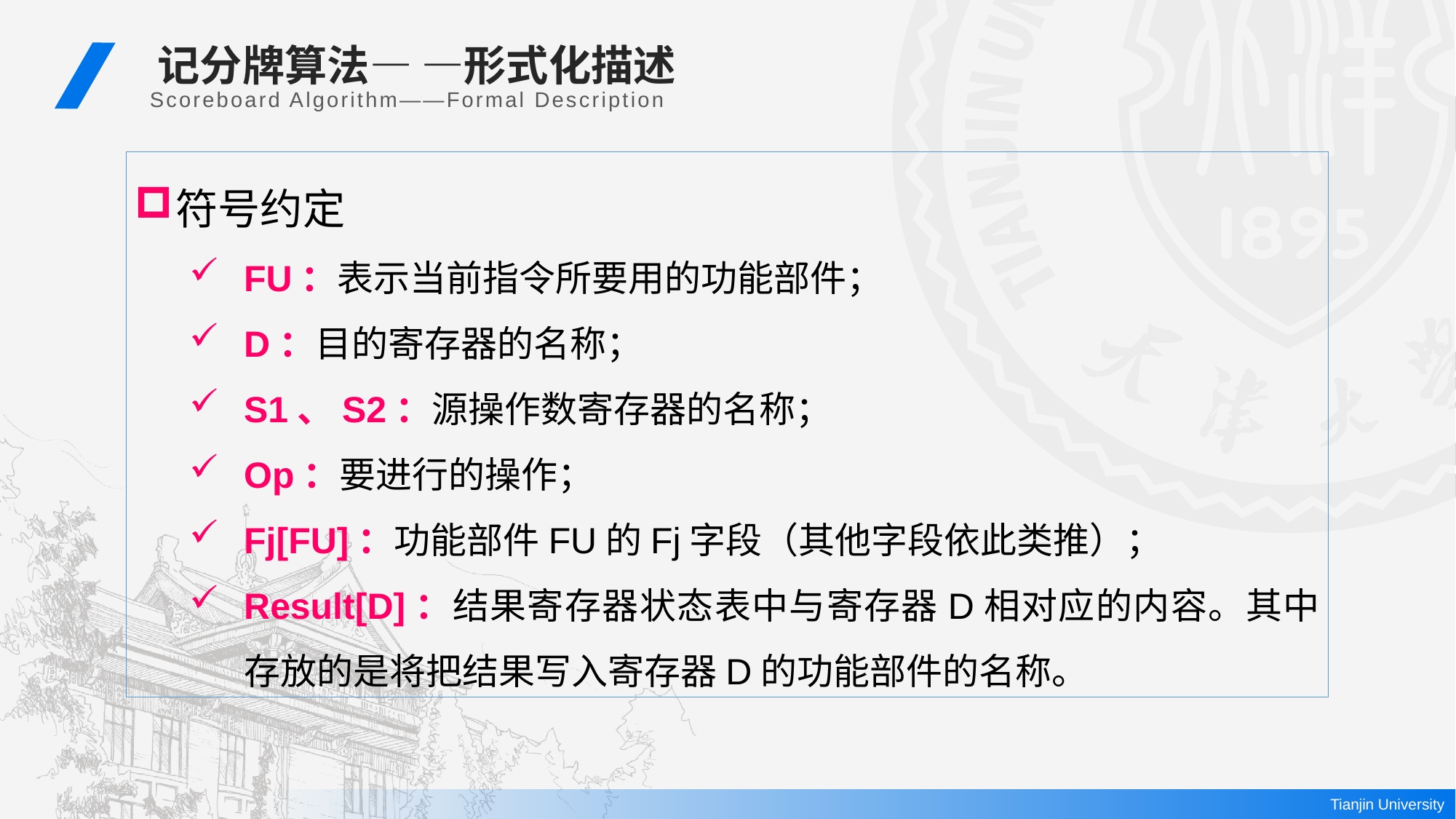

记分牌算法— —形式化描述
Scoreboard Algorithm——Formal Description
符号约定
FU：表示当前指令所要用的功能部件；
D：目的寄存器的名称；
S1、S2：源操作数寄存器的名称；
Op：要进行的操作；
Fj[FU]：功能部件FU的Fj字段（其他字段依此类推）；
Result[D]：结果寄存器状态表中与寄存器D相对应的内容。其中存放的是将把结果写入寄存器D的功能部件的名称。